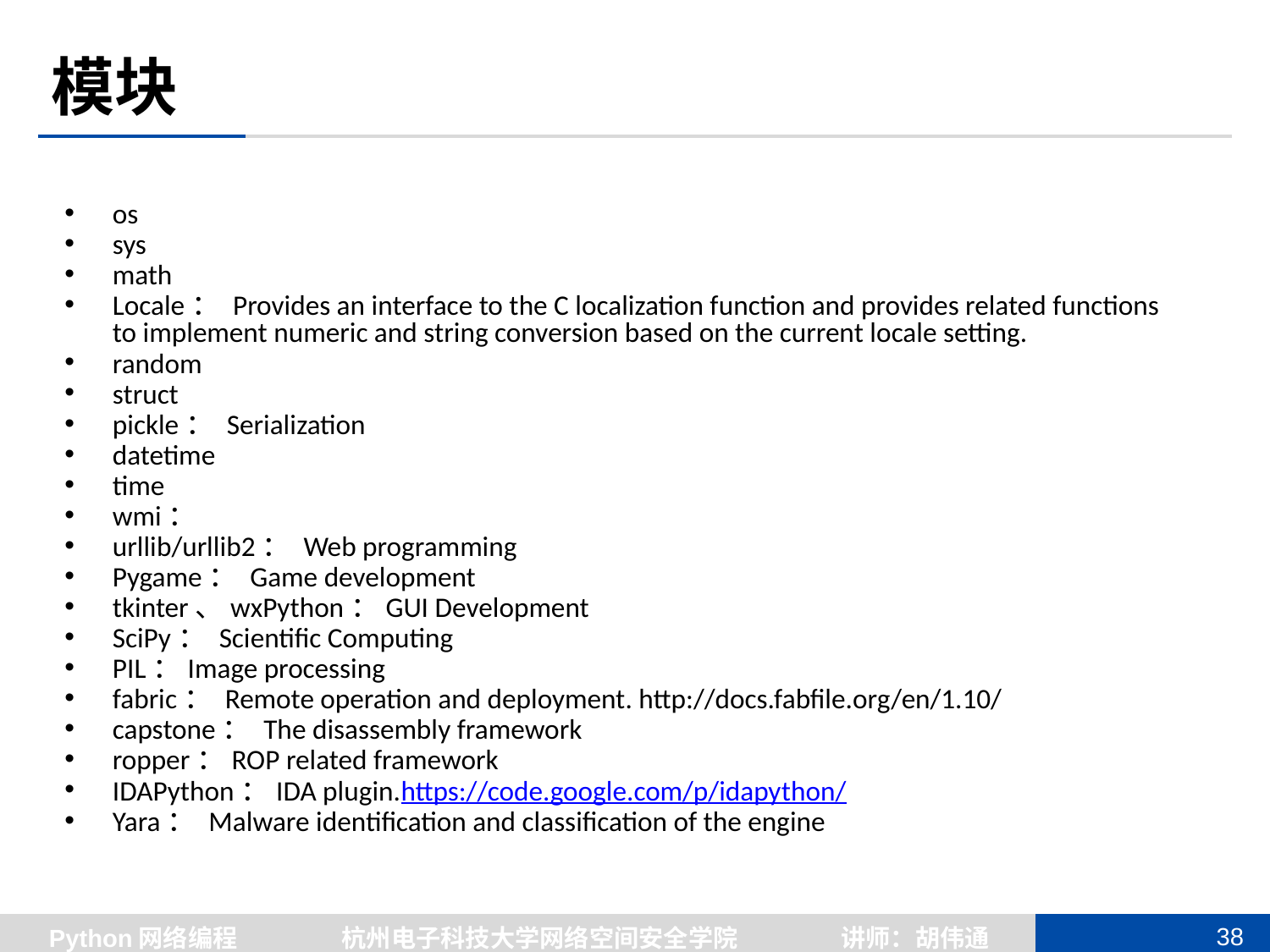

# 模块
os
sys
math
Locale： Provides an interface to the C localization function and provides related functions to implement numeric and string conversion based on the current locale setting.
random
struct
pickle： Serialization
datetime
time
wmi：
urllib/urllib2： Web programming
Pygame： Game development
tkinter、wxPython：GUI Development
SciPy： Scientific Computing
PIL：Image processing
fabric： Remote operation and deployment. http://docs.fabfile.org/en/1.10/
capstone： The disassembly framework
ropper：ROP related framework
IDAPython：IDA plugin.https://code.google.com/p/idapython/
Yara： Malware identification and classification of the engine